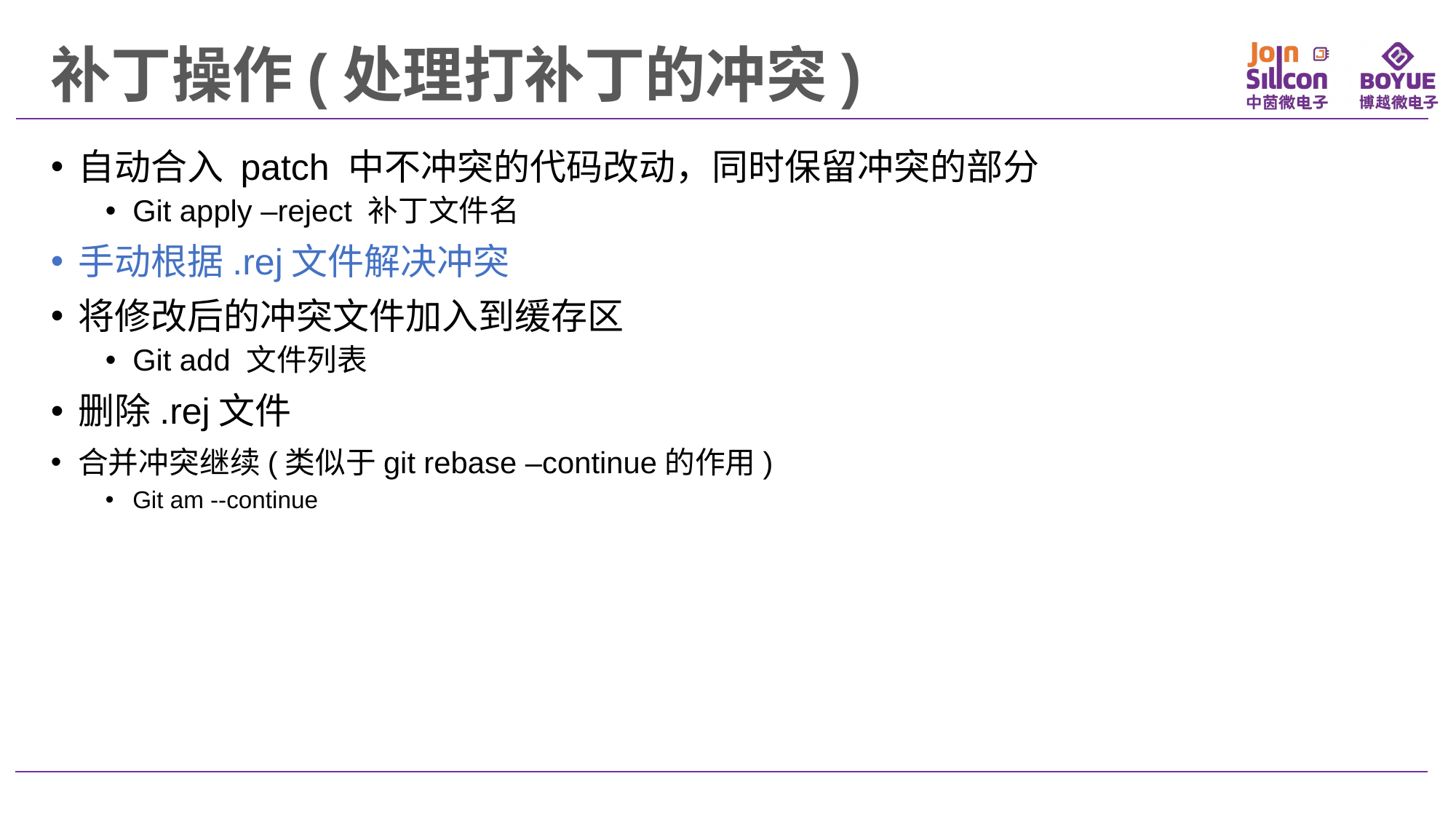

补丁操作(处理打补丁的冲突)
自动合入 patch 中不冲突的代码改动，同时保留冲突的部分
Git apply –reject 补丁文件名
手动根据.rej文件解决冲突
将修改后的冲突文件加入到缓存区
Git add 文件列表
删除.rej文件
合并冲突继续(类似于git rebase –continue的作用)
Git am --continue